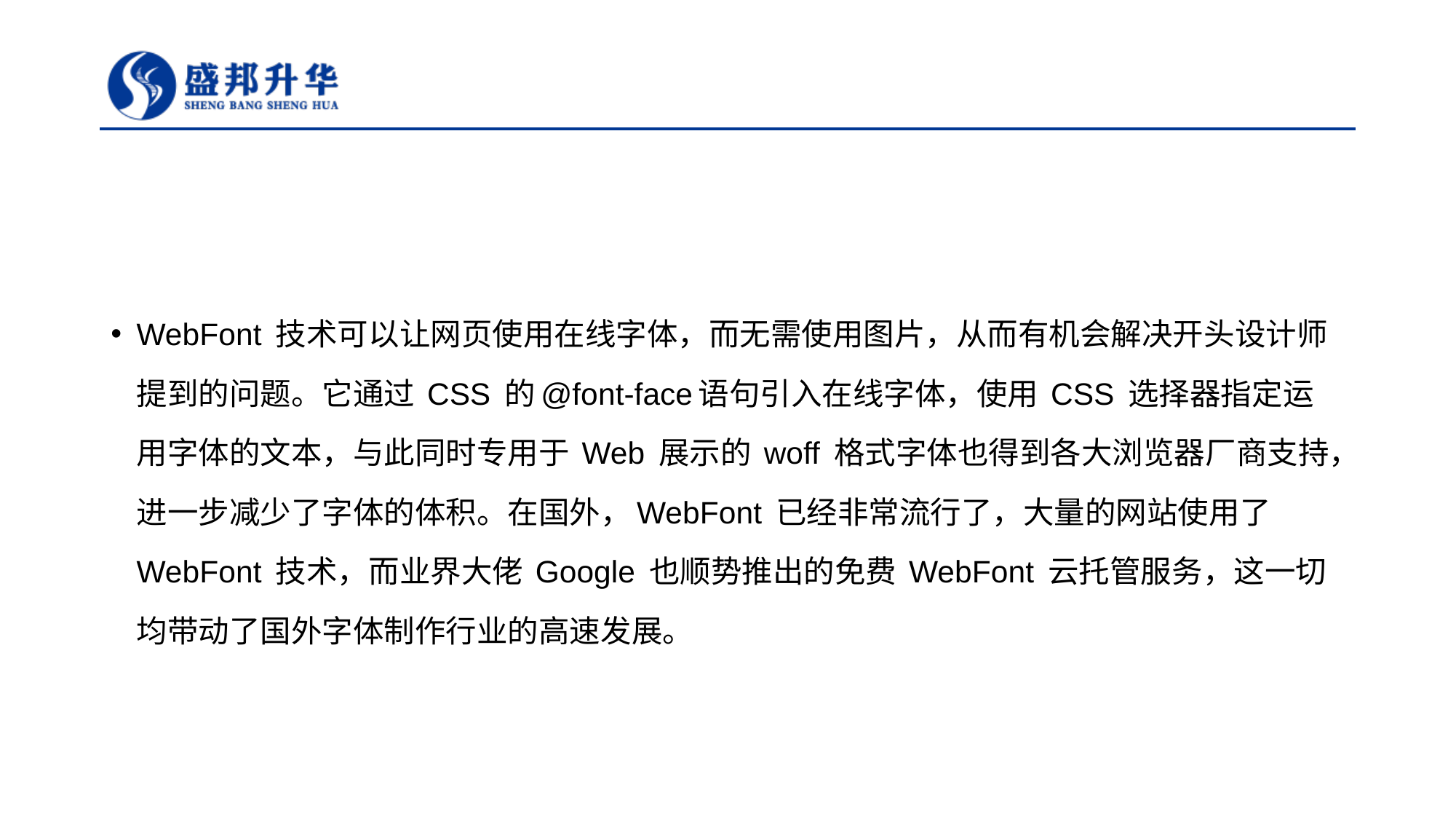

#
WebFont 技术可以让网页使用在线字体，而无需使用图片，从而有机会解决开头设计师提到的问题。它通过 CSS 的@font-face语句引入在线字体，使用 CSS 选择器指定运用字体的文本，与此同时专用于 Web 展示的 woff 格式字体也得到各大浏览器厂商支持，进一步减少了字体的体积。在国外，WebFont 已经非常流行了，大量的网站使用了 WebFont 技术，而业界大佬 Google 也顺势推出的免费 WebFont 云托管服务，这一切均带动了国外字体制作行业的高速发展。